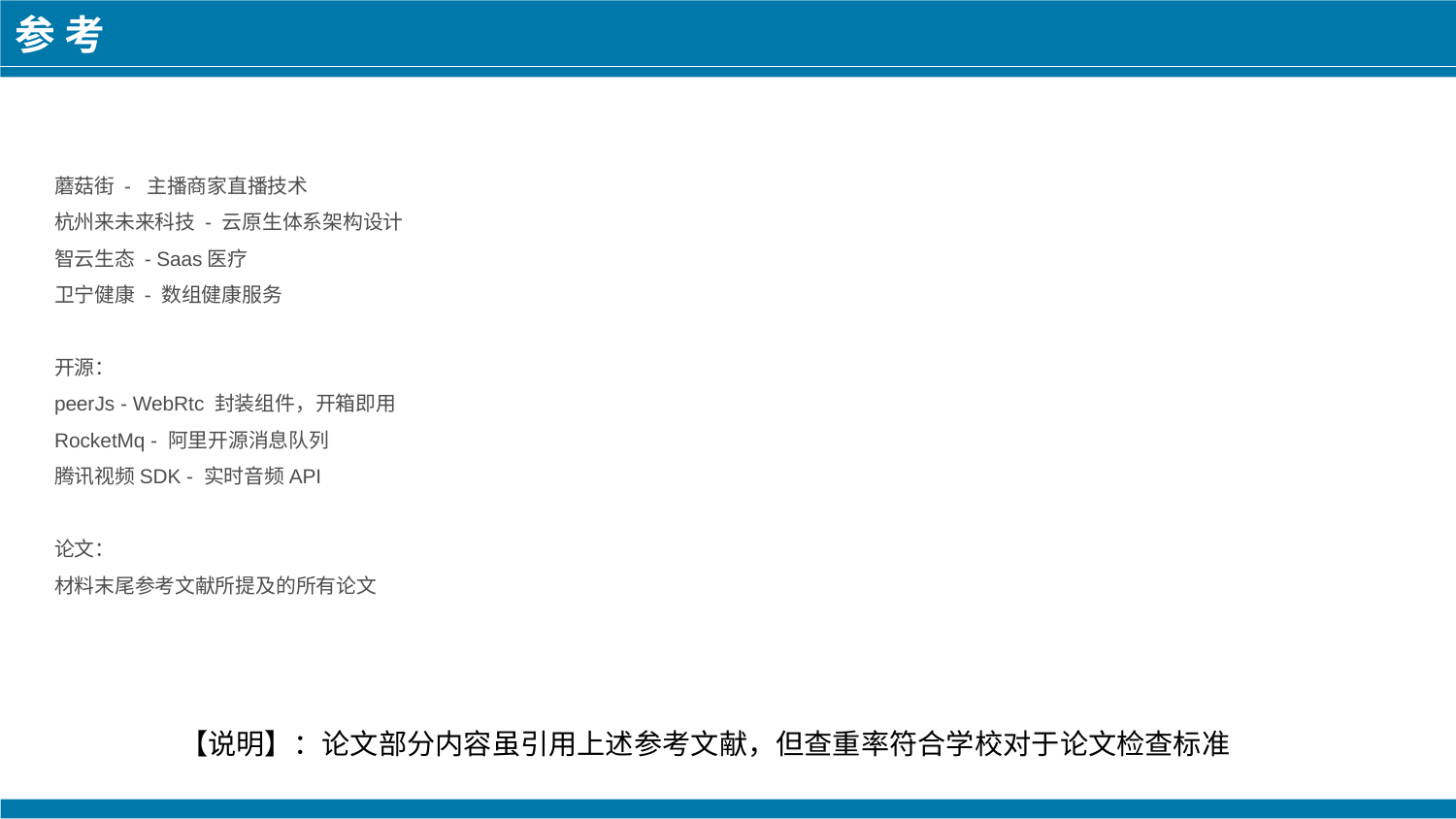

参 考
蘑菇街 -  主播商家直播技术
杭州来未来科技 - 云原生体系架构设计
智云生态 - Saas医疗
卫宁健康 - 数组健康服务

开源：
peerJs - WebRtc 封装组件，开箱即用
RocketMq - 阿里开源消息队列
腾讯视频SDK - 实时音频API

论文：
材料末尾参考文献所提及的所有论文

【说明】：论文部分内容虽引用上述参考文献，但查重率符合学校对于论文检查标准